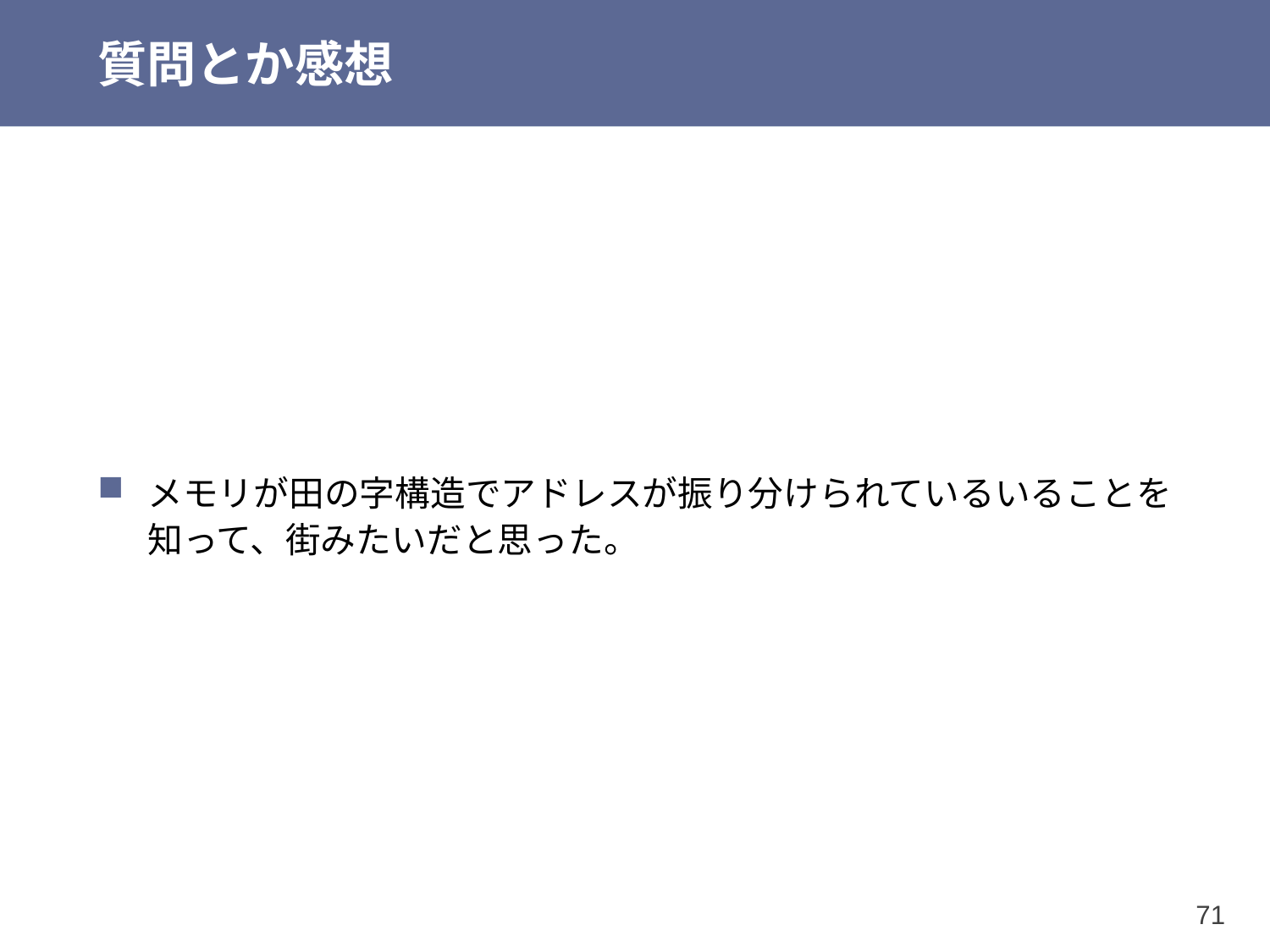

# 質問とか感想
メモリが田の字構造でアドレスが振り分けられているいることを知って、街みたいだと思った。